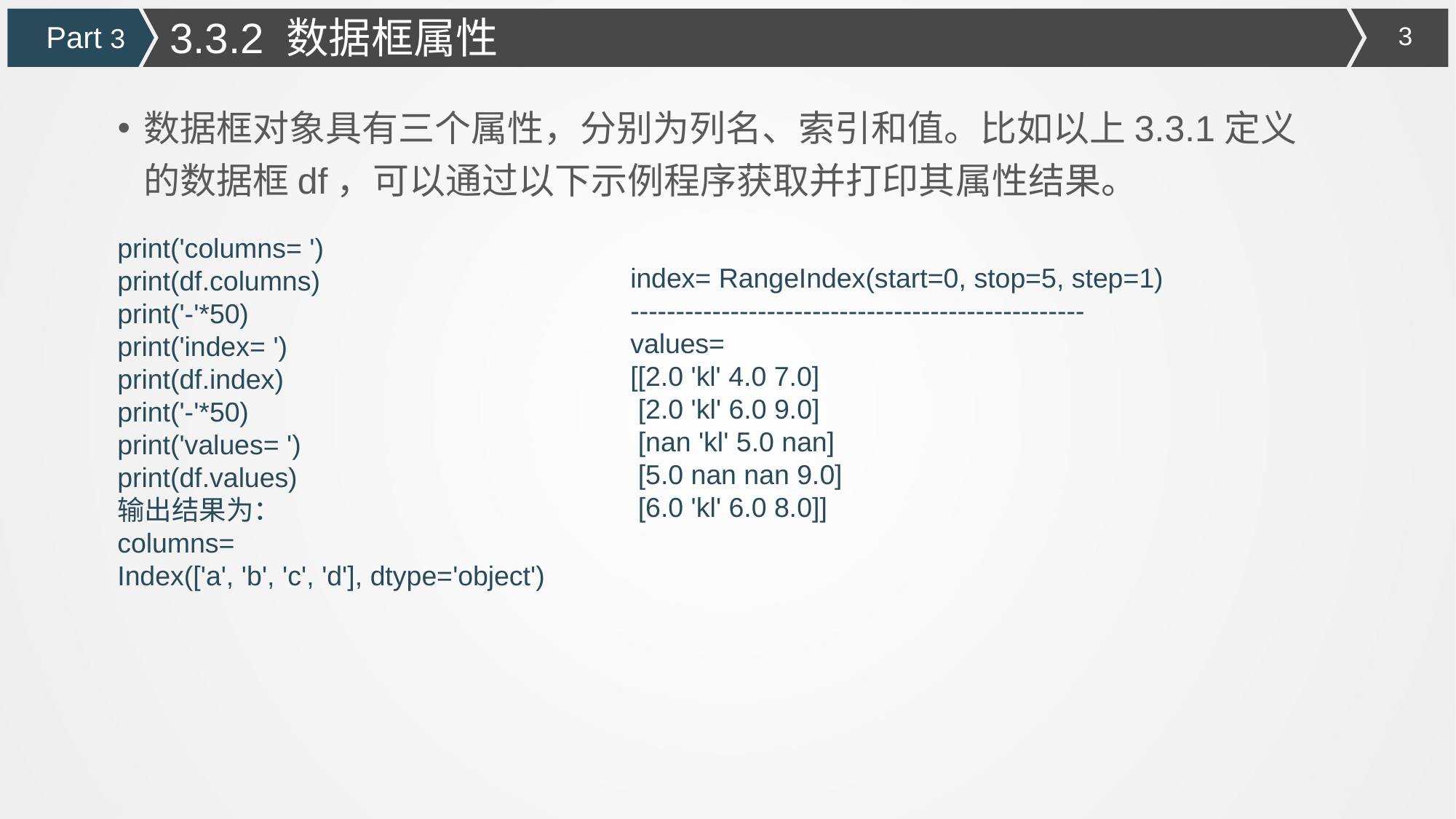

3.3.2 数据框属性
Part 3
数据框对象具有三个属性，分别为列名、索引和值。比如以上3.3.1定义的数据框df，可以通过以下示例程序获取并打印其属性结果。
print('columns= ')
print(df.columns)
print('-'*50)
print('index= ')
print(df.index)
print('-'*50)
print('values= ')
print(df.values)
输出结果为：
columns=
Index(['a', 'b', 'c', 'd'], dtype='object')
index= RangeIndex(start=0, stop=5, step=1)
--------------------------------------------------
values=
[[2.0 'kl' 4.0 7.0]
 [2.0 'kl' 6.0 9.0]
 [nan 'kl' 5.0 nan]
 [5.0 nan nan 9.0]
 [6.0 'kl' 6.0 8.0]]